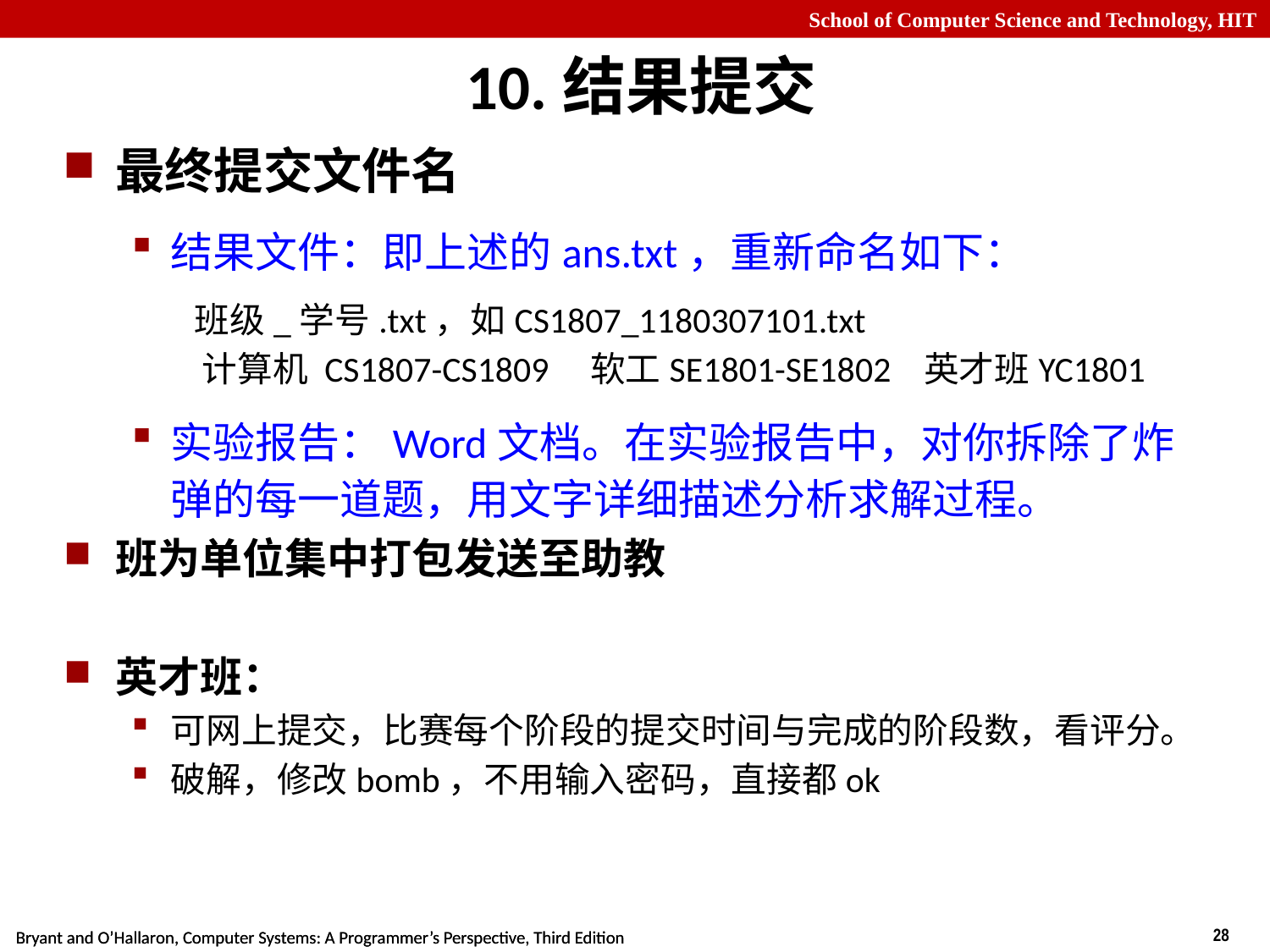

# 10.结果提交
最终提交文件名
结果文件：即上述的ans.txt，重新命名如下：
       班级_学号.txt，如CS1807_1180307101.txt
        计算机 CS1807-CS1809    软工SE1801-SE1802   英才班YC1801
实验报告：Word文档。在实验报告中，对你拆除了炸弹的每一道题，用文字详细描述分析求解过程。
班为单位集中打包发送至助教

英才班：
可网上提交，比赛每个阶段的提交时间与完成的阶段数，看评分。
破解，修改bomb，不用输入密码，直接都ok